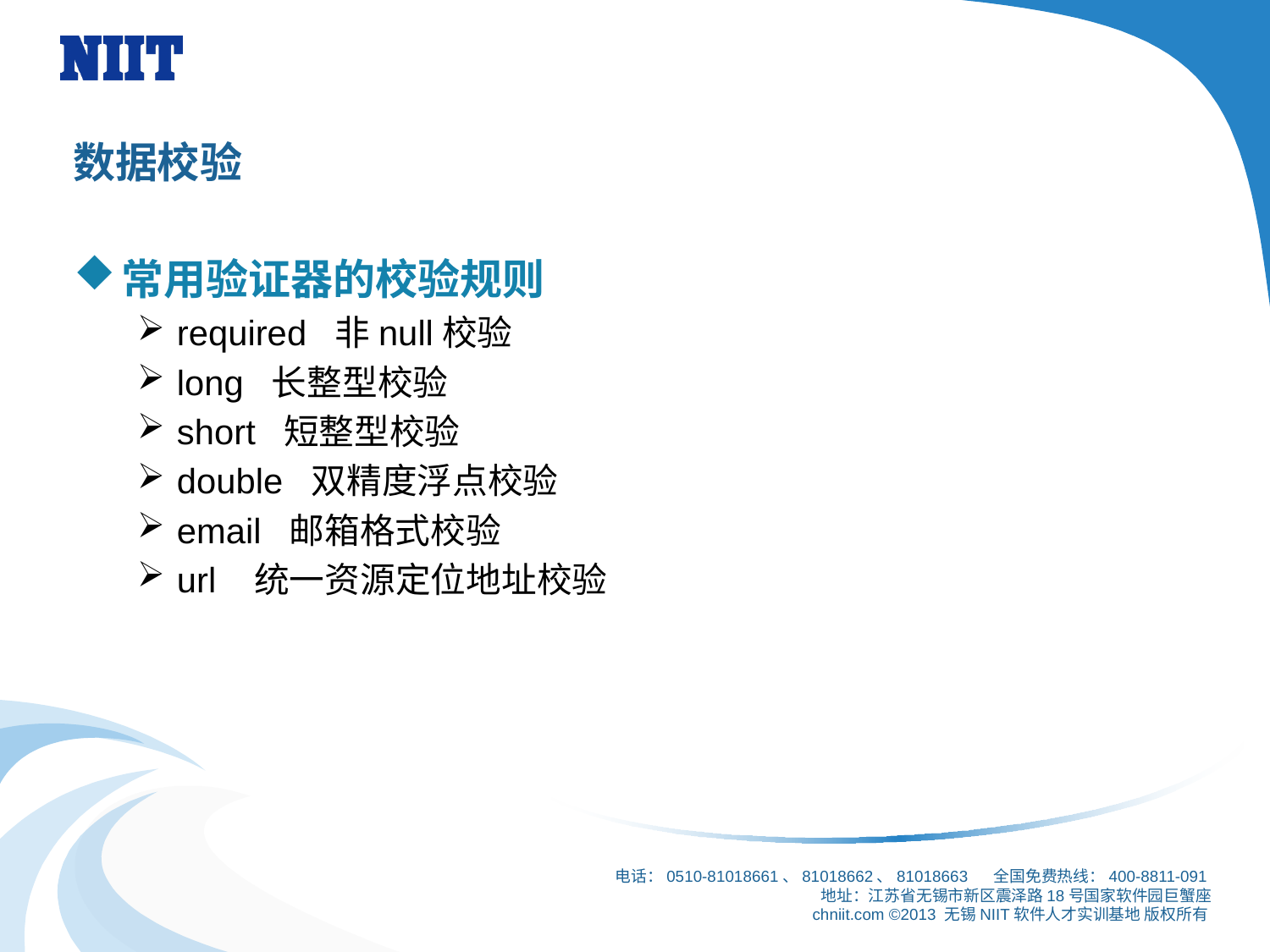

# 数据校验
常用验证器的校验规则
required  非null校验
long  长整型校验
short  短整型校验
double  双精度浮点校验
email  邮箱格式校验
url   统一资源定位地址校验